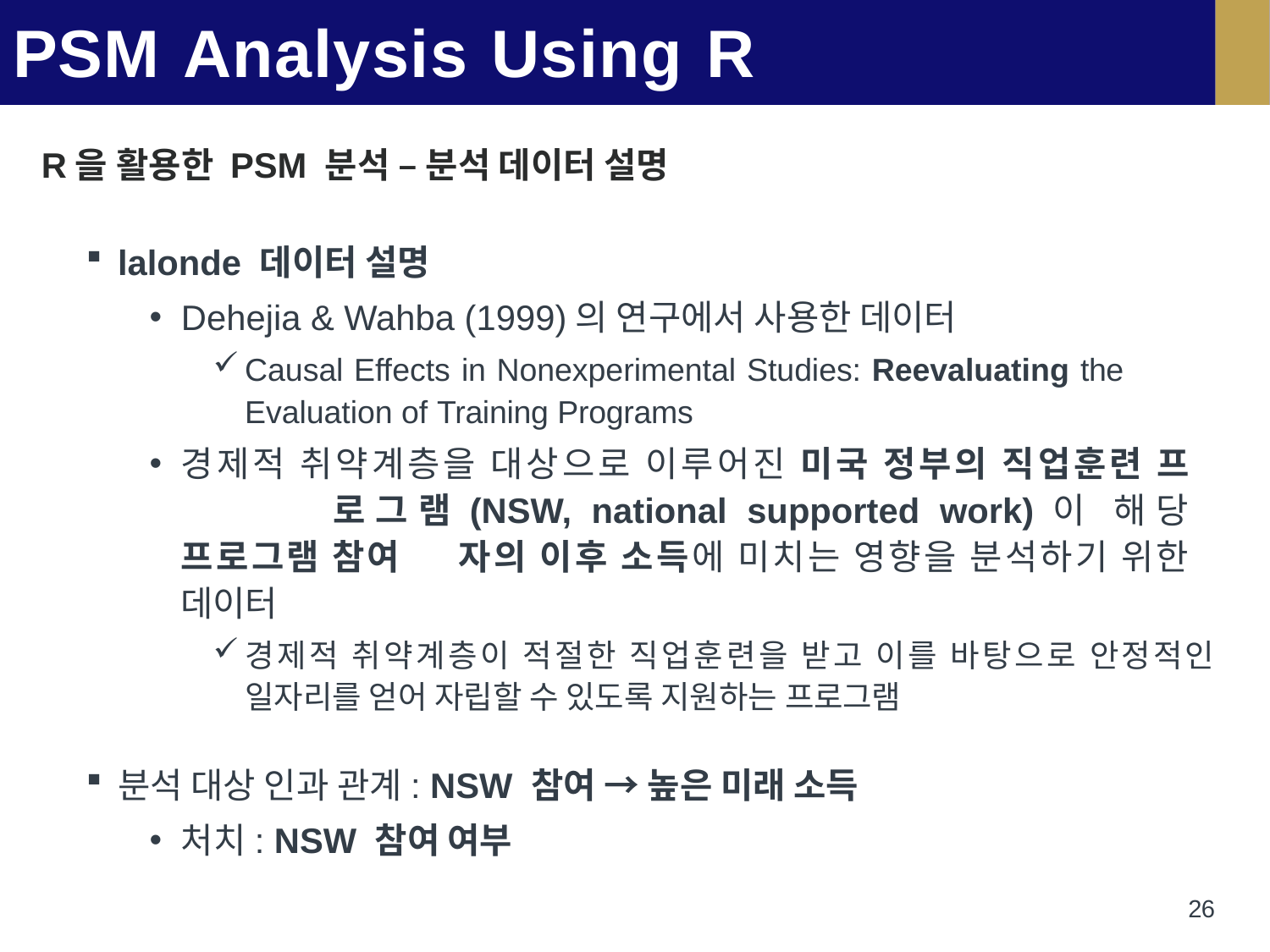

# PSM Analysis Using R
R을 활용한 PSM 분석 – 분석 데이터 설명

lalonde 데이터 설명
Dehejia & Wahba (1999)의 연구에서 사용한 데이터
Causal Effects in Nonexperimental Studies: Reevaluating the Evaluation of Training Programs
경제적 취약계층을 대상으로 이루어진 미국 정부의 직업훈련 프 	로그램(NSW, national supported work)이 해당 프로그램 참여 	자의 이후 소득에 미치는 영향을 분석하기 위한 데이터
경제적 취약계층이 적절한 직업훈련을 받고 이를 바탕으로 안정적인 일자리를 얻어 자립할 수 있도록 지원하는 프로그램

분석 대상 인과 관계: NSW 참여 → 높은 미래 소득
처치: NSW 참여 여부
26